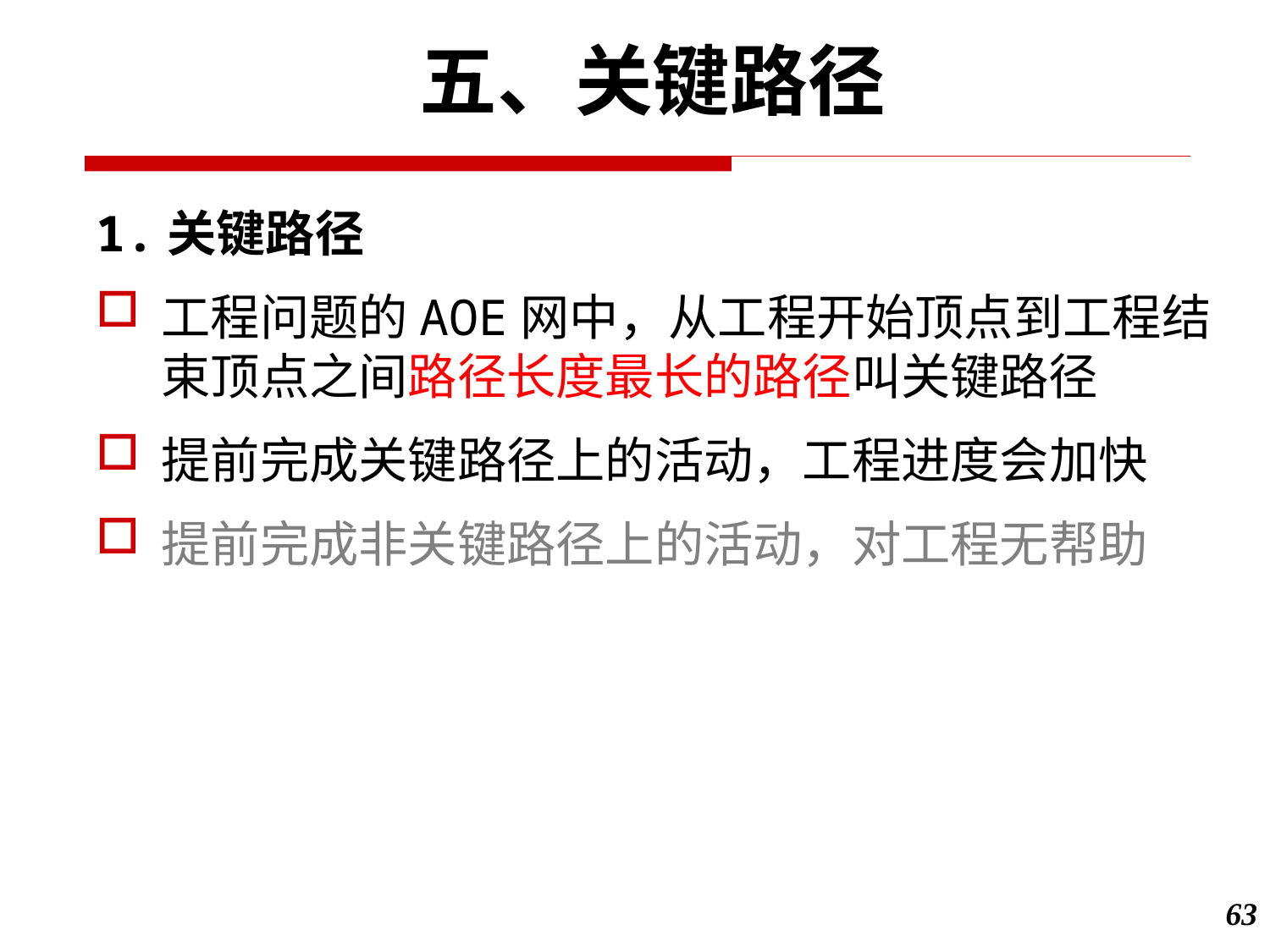

五、关键路径
1.关键路径
工程问题的AOE网中，从工程开始顶点到工程结束顶点之间路径长度最长的路径叫关键路径
提前完成关键路径上的活动，工程进度会加快
提前完成非关键路径上的活动，对工程无帮助
63